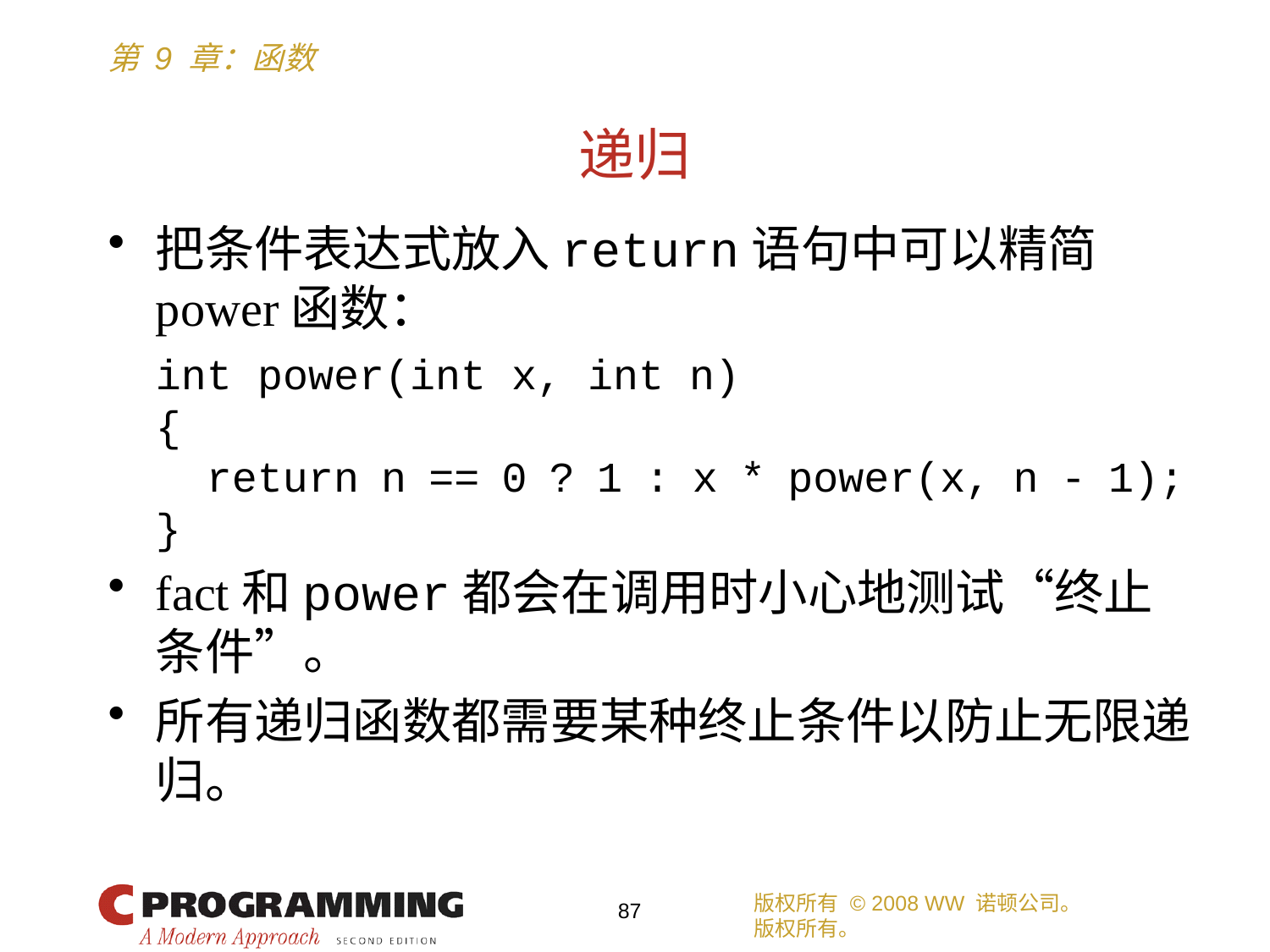

# 递归
把条件表达式放入return语句中可以精简power函数：
	int power(int x, int n)
	{
	  return n == 0 ? 1 : x * power(x, n - 1);
	}
fact和power都会在调用时小心地测试“终止条件”。
所有递归函数都需要某种终止条件以防止无限递归。
版权所有 © 2008 WW 诺顿公司。
版权所有。
87